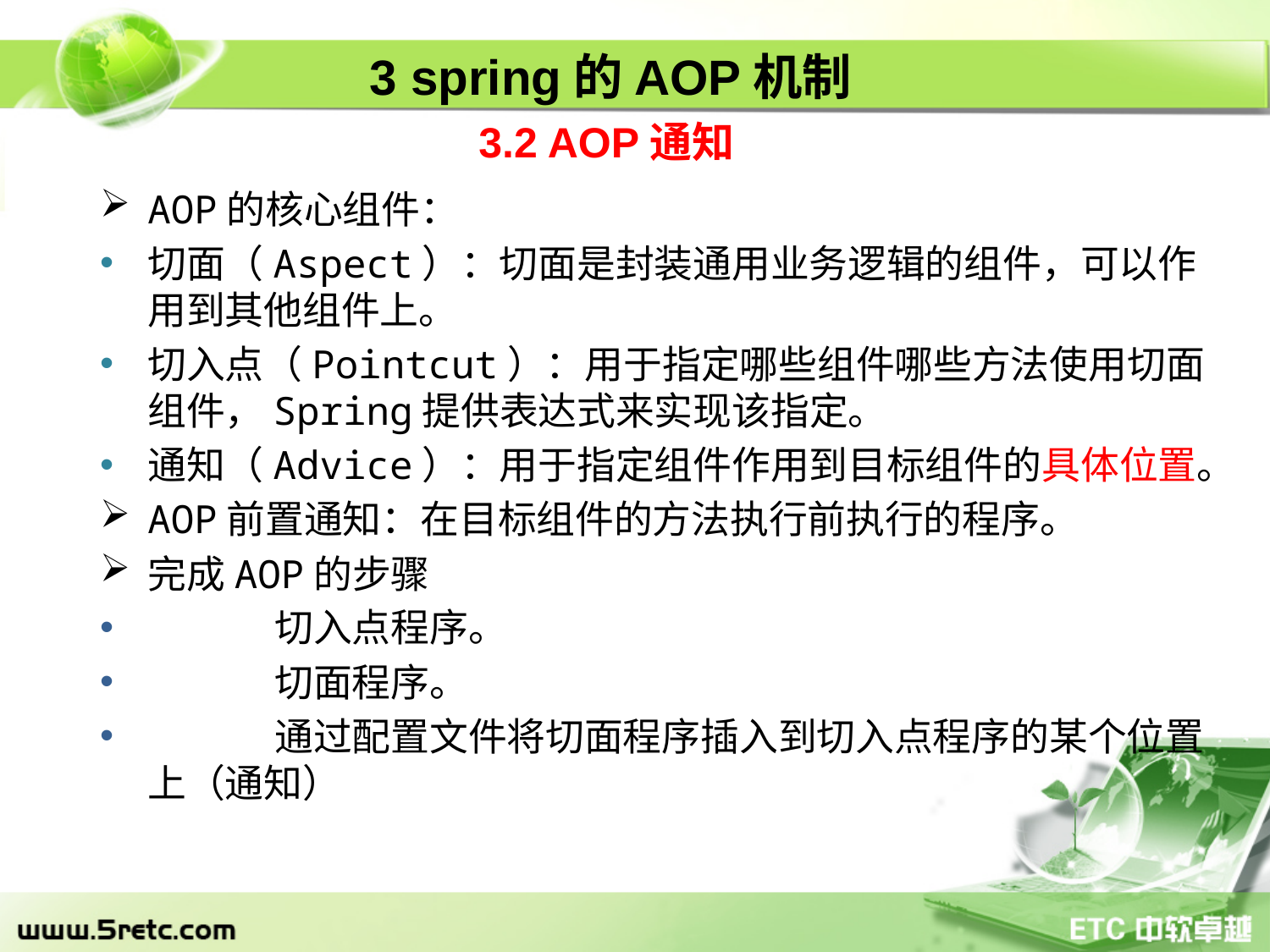

3 spring的AOP机制

3.2 AOP通知

AOP的核心组件：
切面（Aspect）：切面是封装通用业务逻辑的组件，可以作用到其他组件上。
切入点（Pointcut）：用于指定哪些组件哪些方法使用切面组件，Spring提供表达式来实现该指定。
通知（Advice）：用于指定组件作用到目标组件的具体位置。
AOP前置通知：在目标组件的方法执行前执行的程序。
完成AOP的步骤
	切入点程序。
	切面程序。
	通过配置文件将切面程序插入到切入点程序的某个位置上（通知）